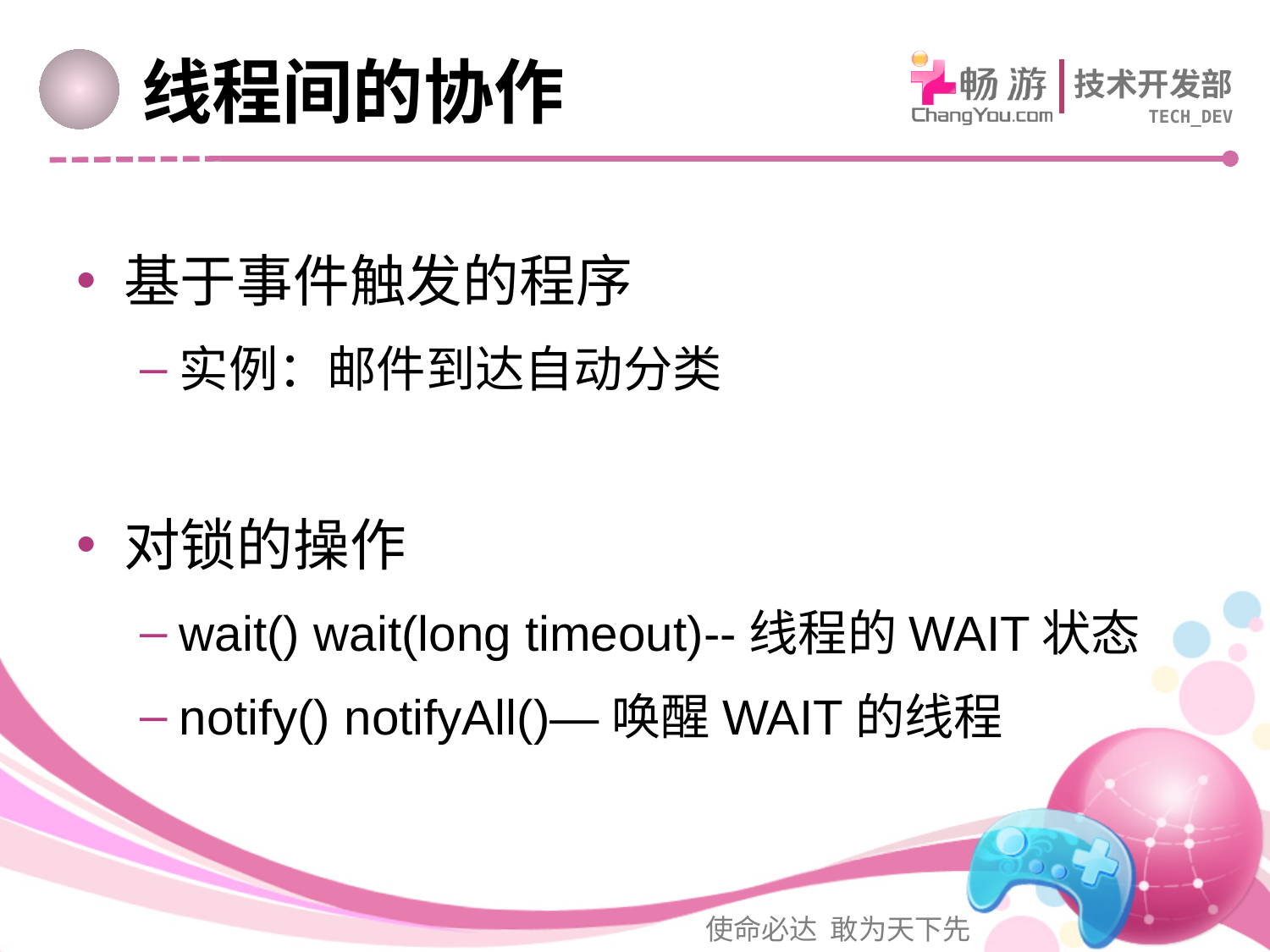

# 线程间的协作
基于事件触发的程序
实例：邮件到达自动分类

对锁的操作
wait() wait(long timeout)--线程的WAIT状态
notify() notifyAll()—唤醒WAIT的线程